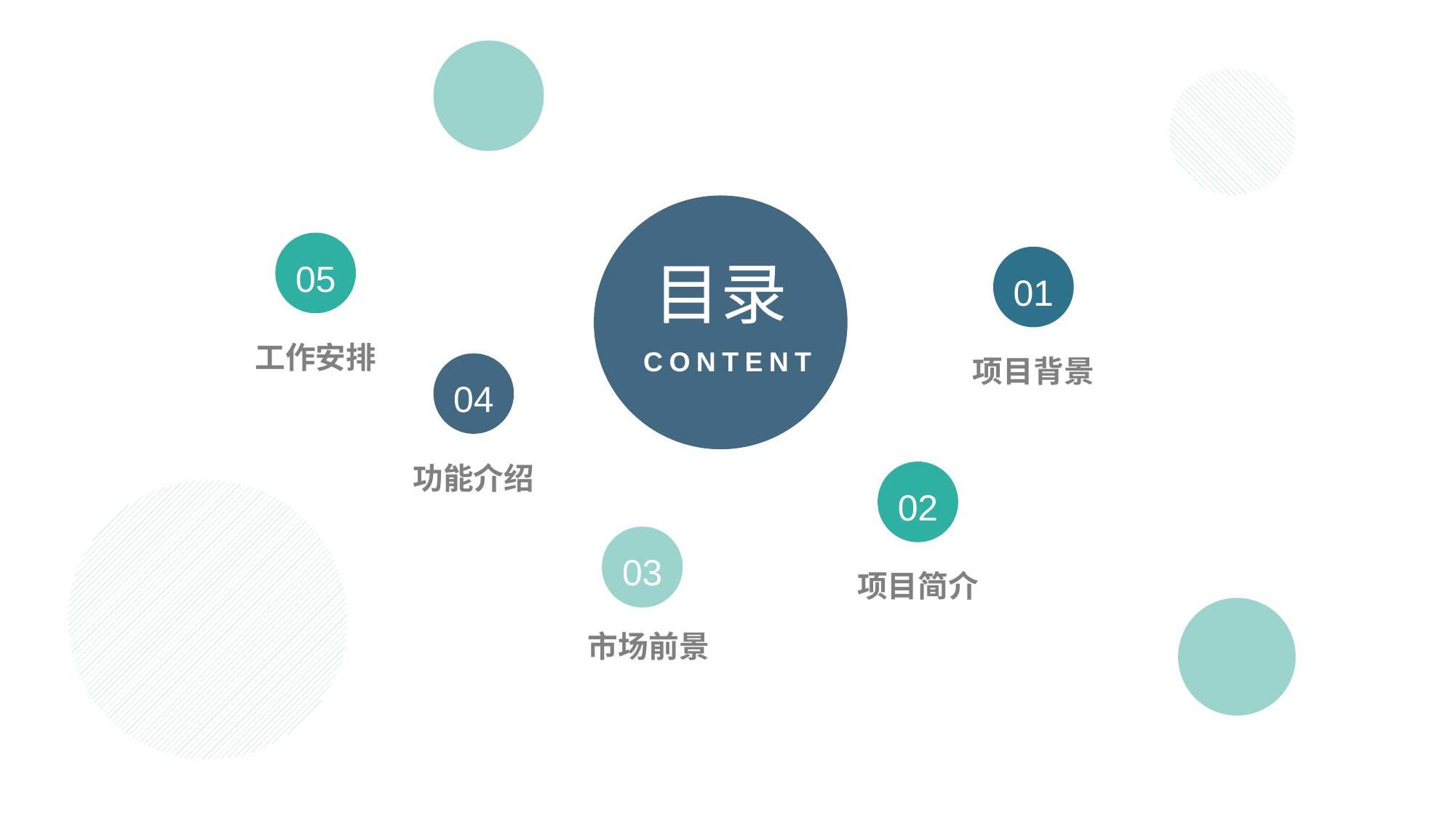

目录
CONTENT
05
01
工作安排
项目背景
04
功能介绍
02

03
项目简介

市场前景